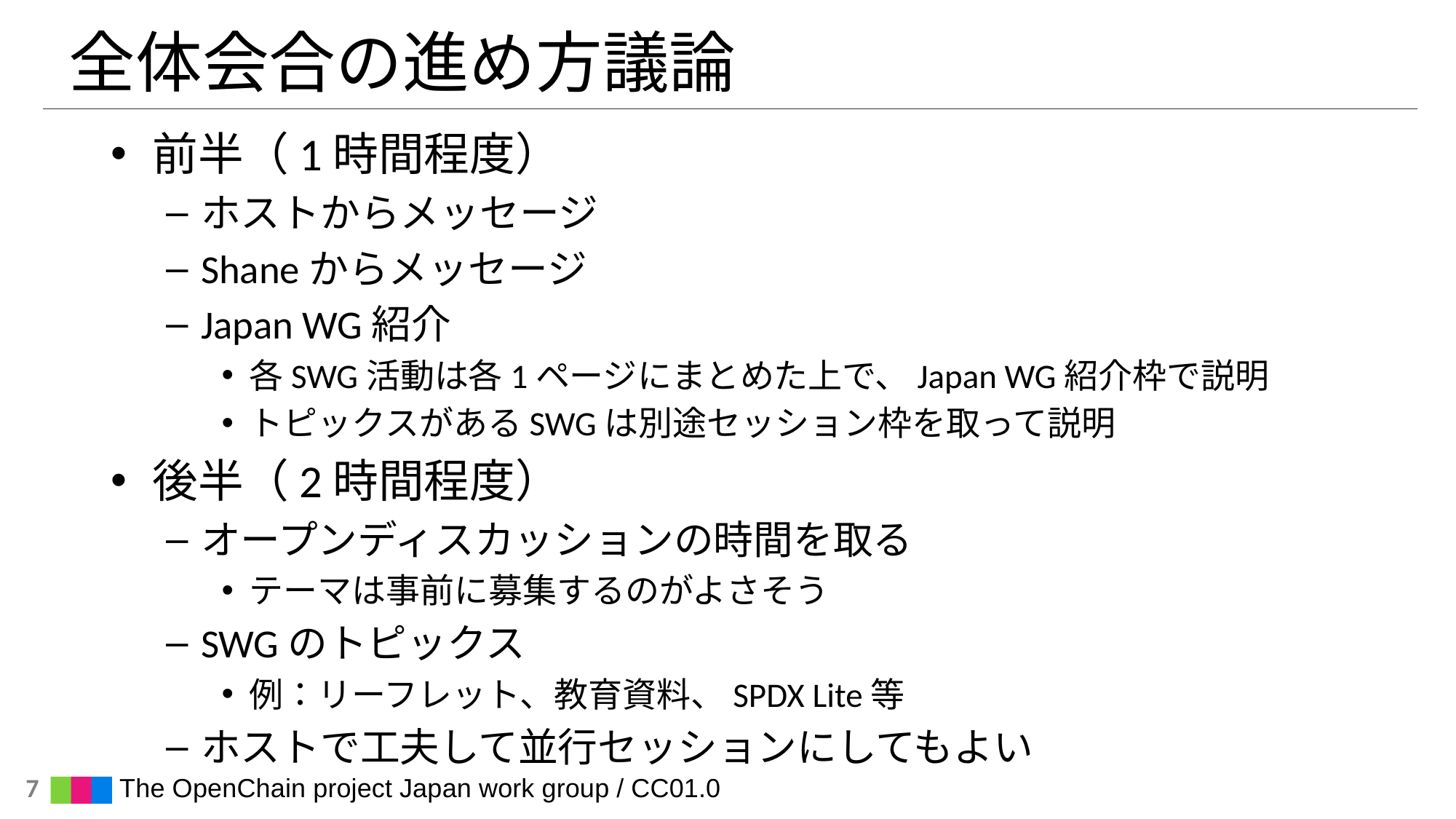

# 全体会合の進め方議論
前半（1時間程度）
ホストからメッセージ
Shaneからメッセージ
Japan WG紹介
各SWG活動は各1ページにまとめた上で、Japan WG紹介枠で説明
トピックスがあるSWGは別途セッション枠を取って説明
後半（2時間程度）
オープンディスカッションの時間を取る
テーマは事前に募集するのがよさそう
SWGのトピックス
例：リーフレット、教育資料、SPDX Lite等
ホストで工夫して並行セッションにしてもよい